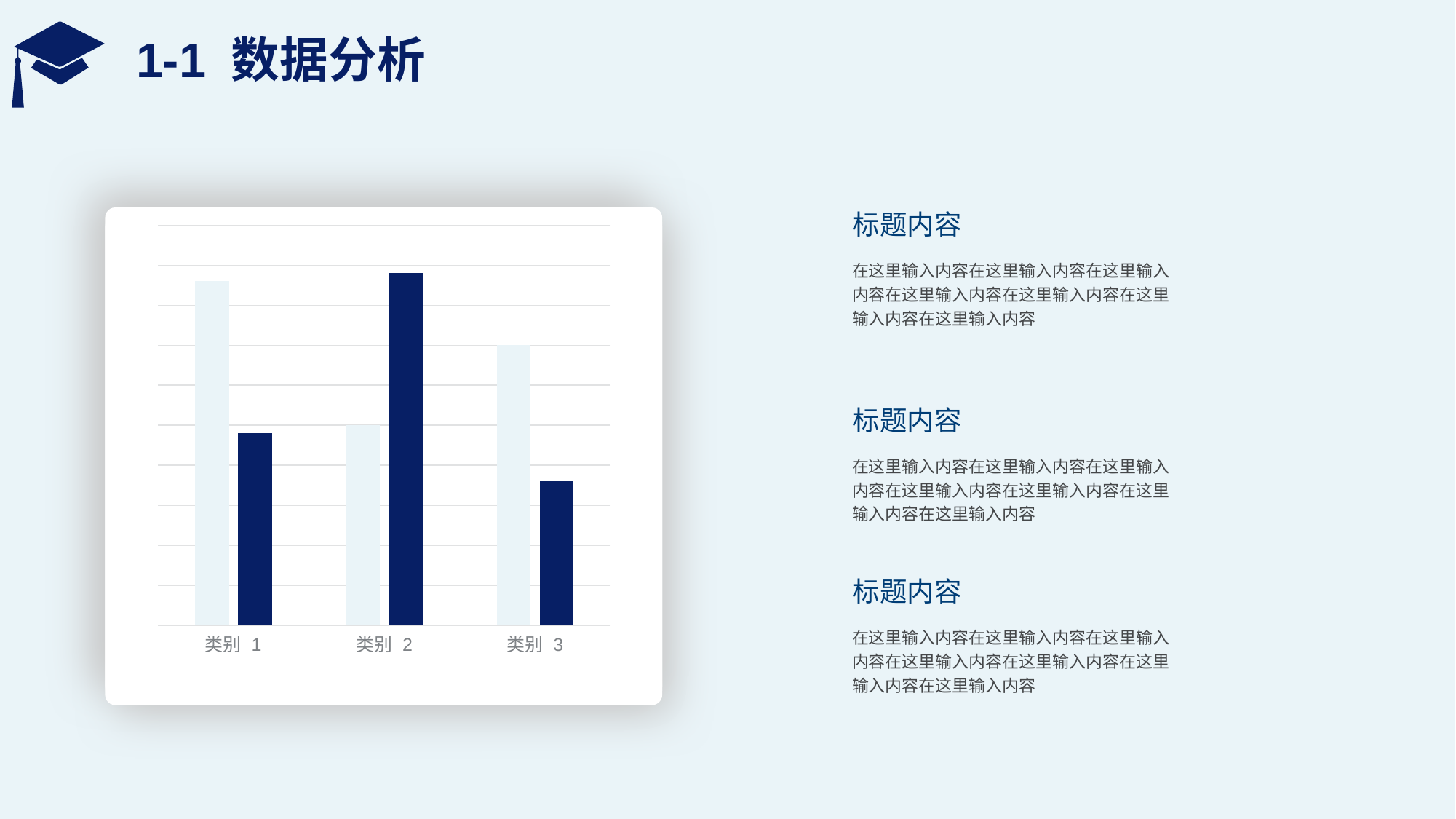

# 1-1 数据分析

标题内容

### Chart

| Category | 系列 1 | 系列 2 |
|---|---|---|
| 类别 1 | 4.3 | 2.4 |
| 类别 2 | 2.5 | 4.4 |
| 类别 3 | 3.5 | 1.8 |
在这里输入内容在这里输入内容在这里输入内容在这里输入内容在这里输入内容在这里输入内容在这里输入内容
标题内容
在这里输入内容在这里输入内容在这里输入内容在这里输入内容在这里输入内容在这里输入内容在这里输入内容
标题内容
在这里输入内容在这里输入内容在这里输入内容在这里输入内容在这里输入内容在这里输入内容在这里输入内容